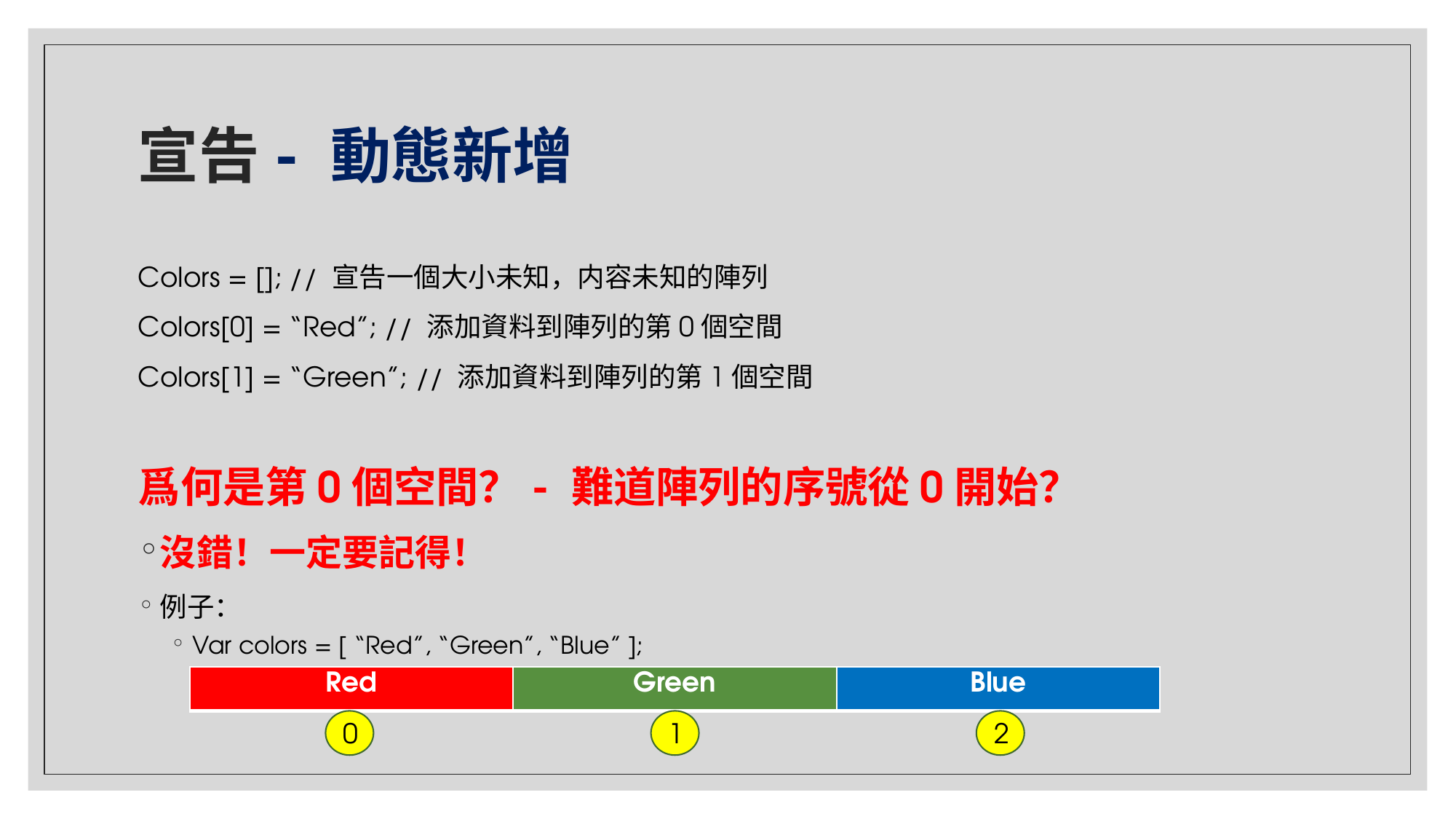

# 宣告- 動態新增
Colors = []; // 宣告一個大小未知，内容未知的陣列
Colors[0] = “Red”; // 添加資料到陣列的第0個空間
Colors[1] = “Green”; // 添加資料到陣列的第1個空間

爲何是第0個空間？- 難道陣列的序號從0開始？
沒錯！一定要記得！
例子：
Var colors = [ “Red”, “Green”, “Blue” ];

| Red | Green | Blue |
| --- | --- | --- |
0
1
2